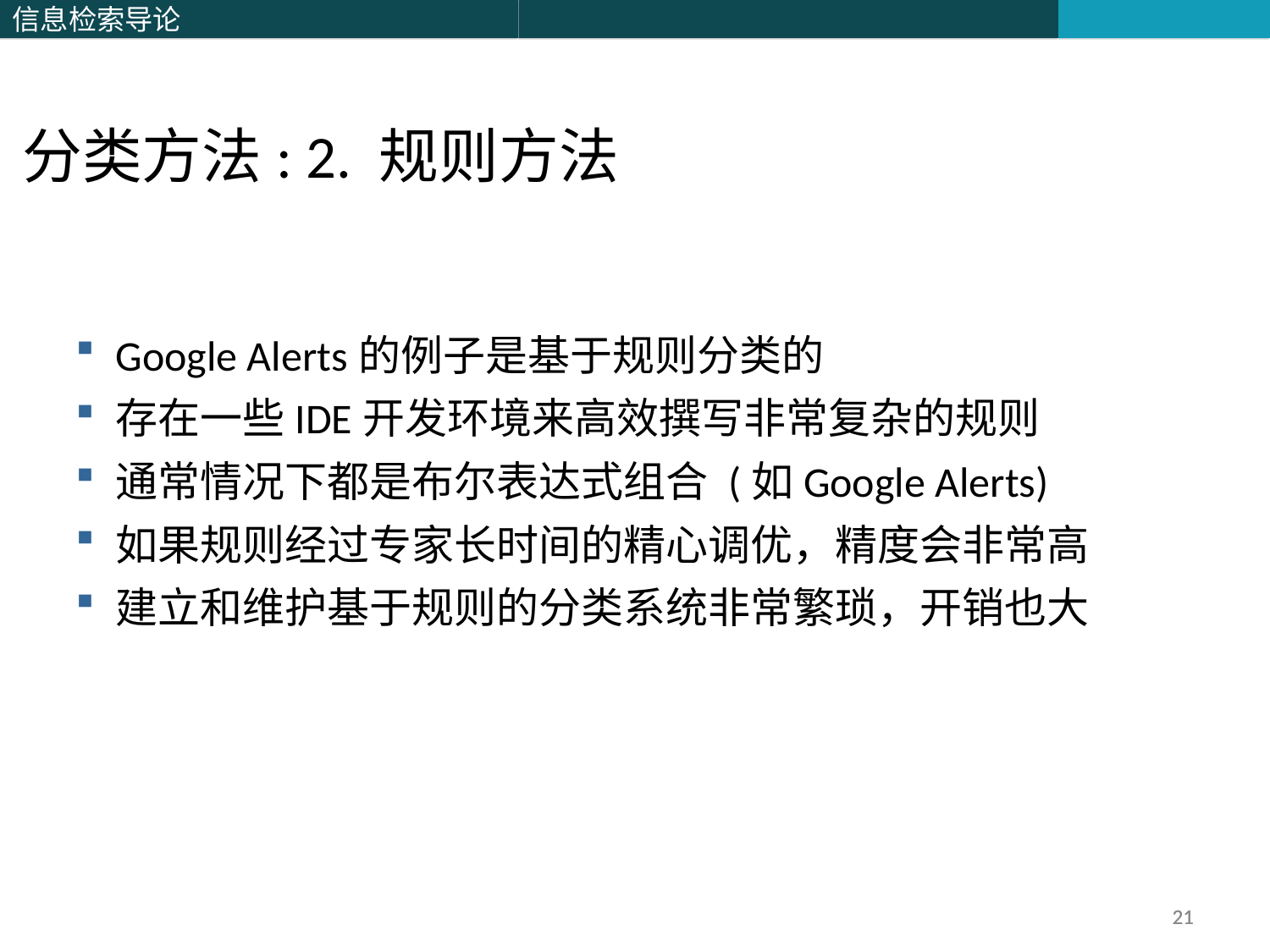

分类方法: 2. 规则方法

Google Alerts的例子是基于规则分类的
存在一些IDE开发环境来高效撰写非常复杂的规则
通常情况下都是布尔表达式组合 (如Google Alerts)
如果规则经过专家长时间的精心调优，精度会非常高
建立和维护基于规则的分类系统非常繁琐，开销也大

21
21